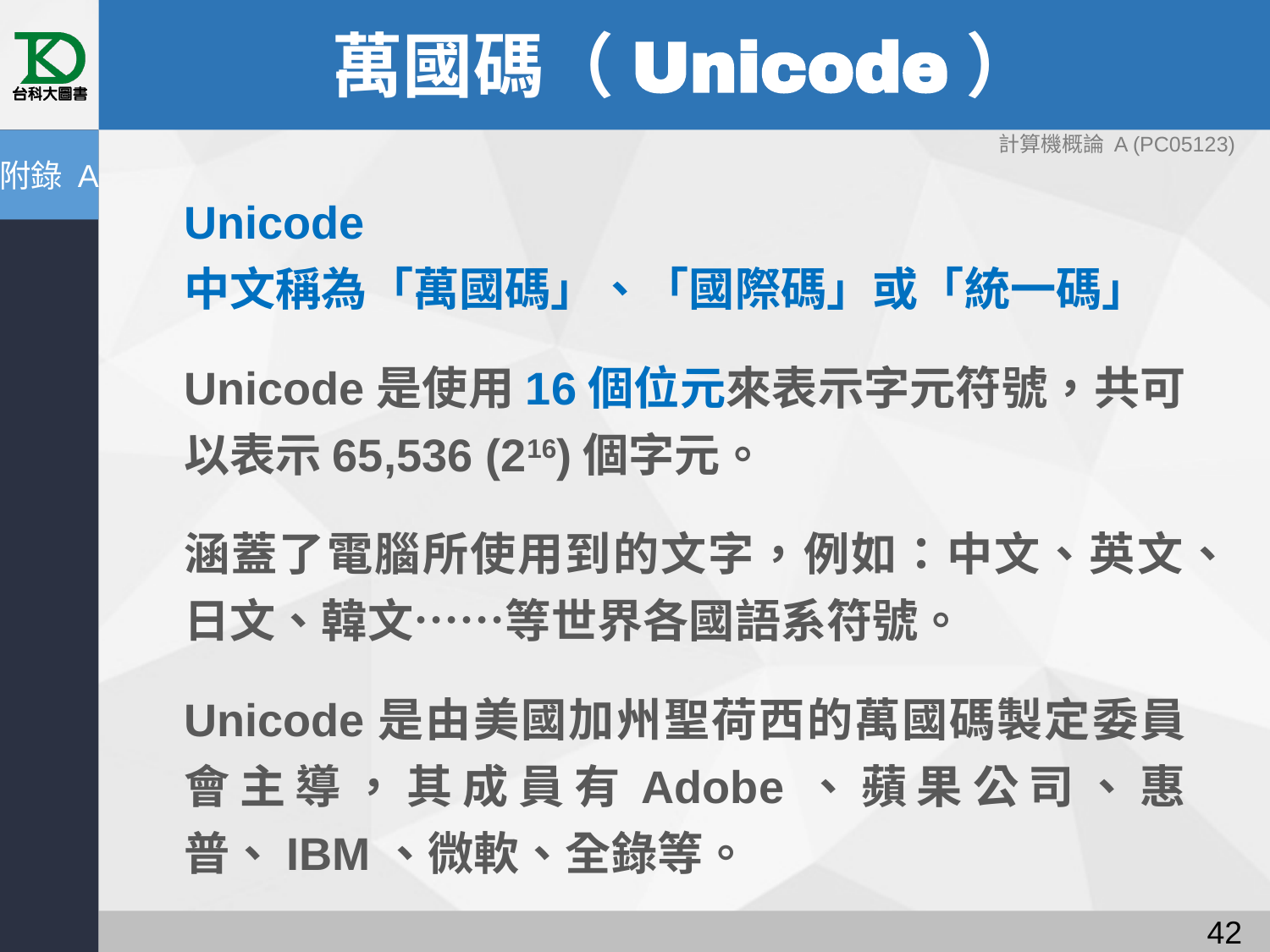

# 萬國碼（Unicode）
計算機概論 A (PC05123)
附錄 A
Unicode
中文稱為「萬國碼」、「國際碼」或「統一碼」
Unicode是使用16個位元來表示字元符號，共可以表示65,536 (216)個字元。
涵蓋了電腦所使用到的文字，例如：中文、英文、日文、韓文……等世界各國語系符號。
Unicode是由美國加州聖荷西的萬國碼製定委員會主導，其成員有Adobe、蘋果公司、惠普、IBM、微軟、全錄等。
42